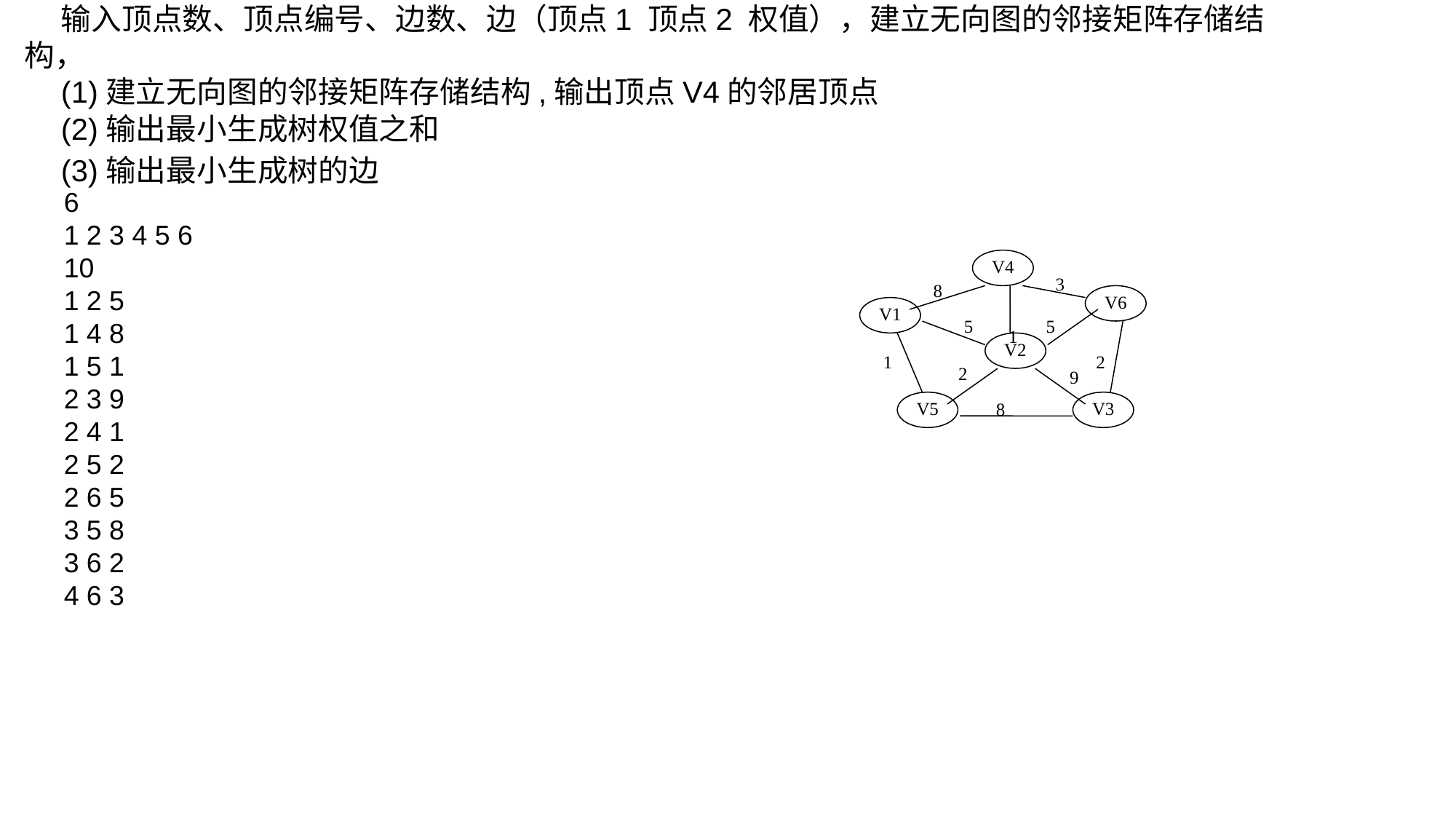

输入顶点数、顶点编号、边数、边（顶点1 顶点2 权值），建立无向图的邻接矩阵存储结构，
(1)建立无向图的邻接矩阵存储结构,输出顶点V4的邻居顶点
(2)输出最小生成树权值之和
(3)输出最小生成树的边

6
1 2 3 4 5 6
10
1 2 5
1 4 8
1 5 1
2 3 9
2 4 1
2 5 2
2 6 5
3 5 8
3 6 2
4 6 3
V4
3
8

V6
V1
 1

5
5

V2
1
2
2
9

V5
8
V3